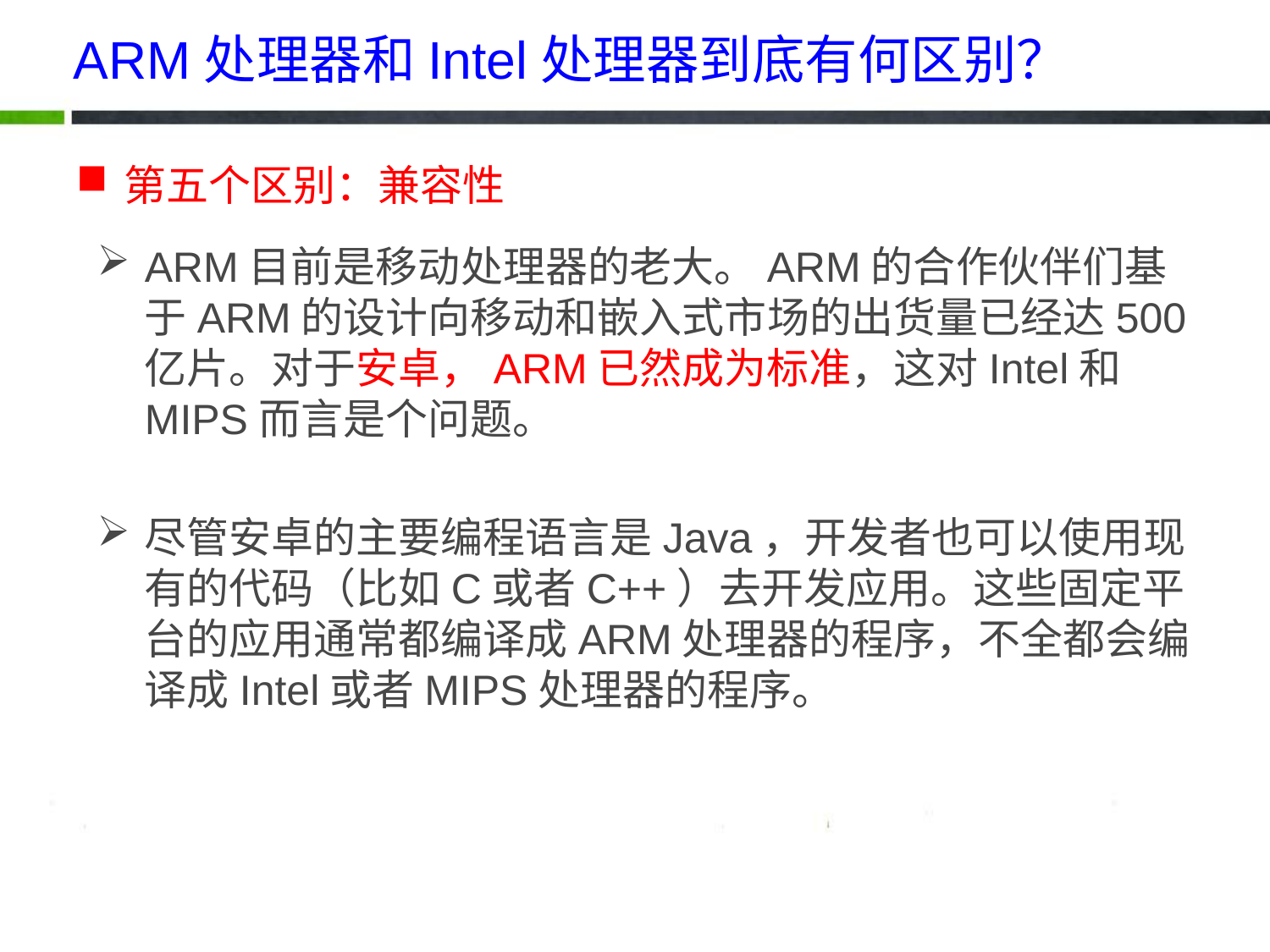

# ARM处理器和Intel处理器到底有何区别？
第五个区别：兼容性
ARM目前是移动处理器的老大。ARM的合作伙伴们基于ARM的设计向移动和嵌入式市场的出货量已经达500亿片。对于安卓，ARM已然成为标准，这对Intel和MIPS而言是个问题。

尽管安卓的主要编程语言是Java，开发者也可以使用现有的代码（比如C或者C++）去开发应用。这些固定平台的应用通常都编译成ARM处理器的程序，不全都会编译成Intel或者MIPS处理器的程序。

62